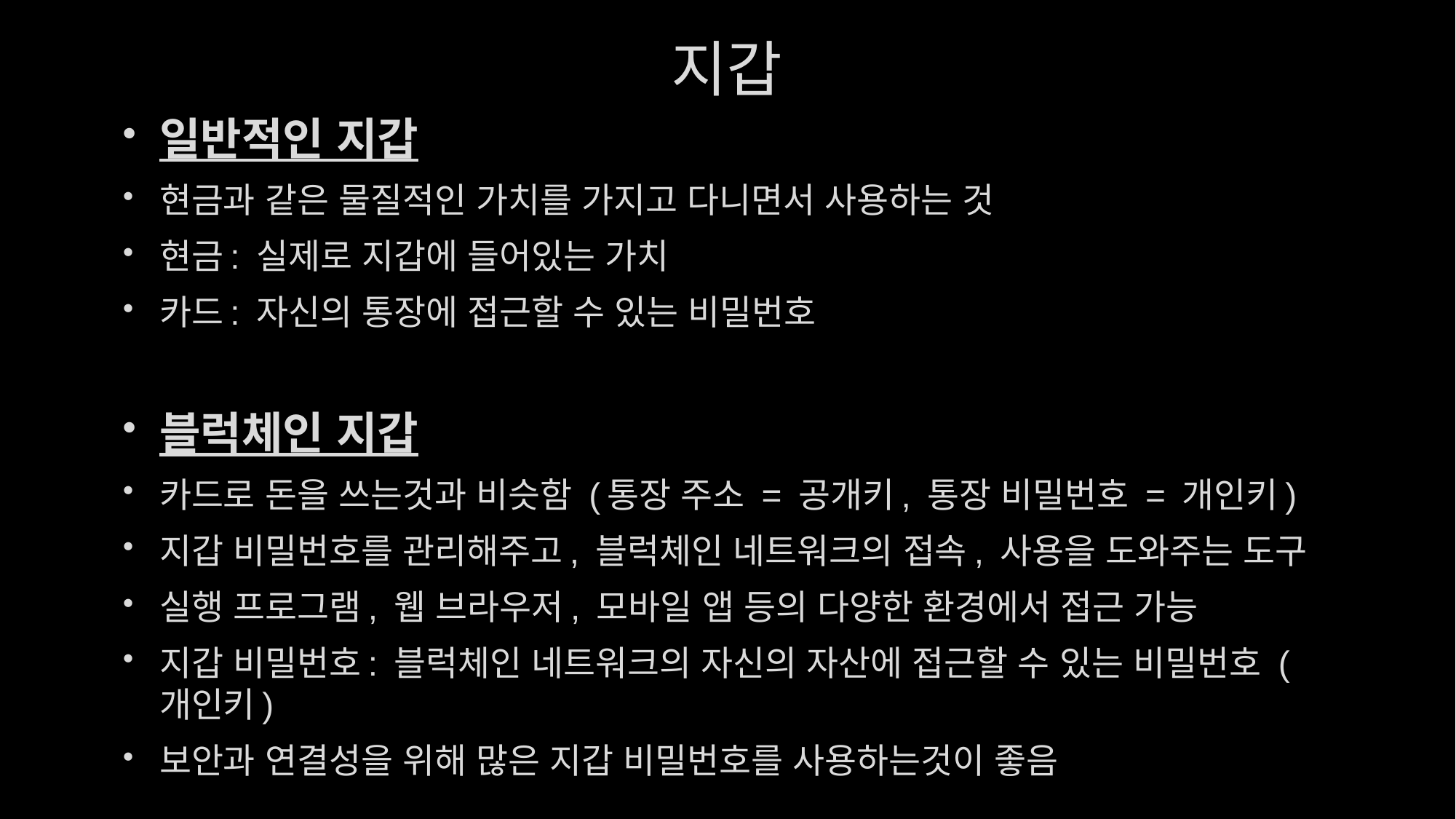

# 지갑
일반적인 지갑
현금과 같은 물질적인 가치를 가지고 다니면서 사용하는 것
현금: 실제로 지갑에 들어있는 가치
카드: 자신의 통장에 접근할 수 있는 비밀번호

블럭체인 지갑
카드로 돈을 쓰는것과 비슷함 (통장 주소 = 공개키, 통장 비밀번호 = 개인키)
지갑 비밀번호를 관리해주고, 블럭체인 네트워크의 접속, 사용을 도와주는 도구
실행 프로그램, 웹 브라우저, 모바일 앱 등의 다양한 환경에서 접근 가능
지갑 비밀번호: 블럭체인 네트워크의 자신의 자산에 접근할 수 있는 비밀번호 (개인키)
보안과 연결성을 위해 많은 지갑 비밀번호를 사용하는것이 좋음